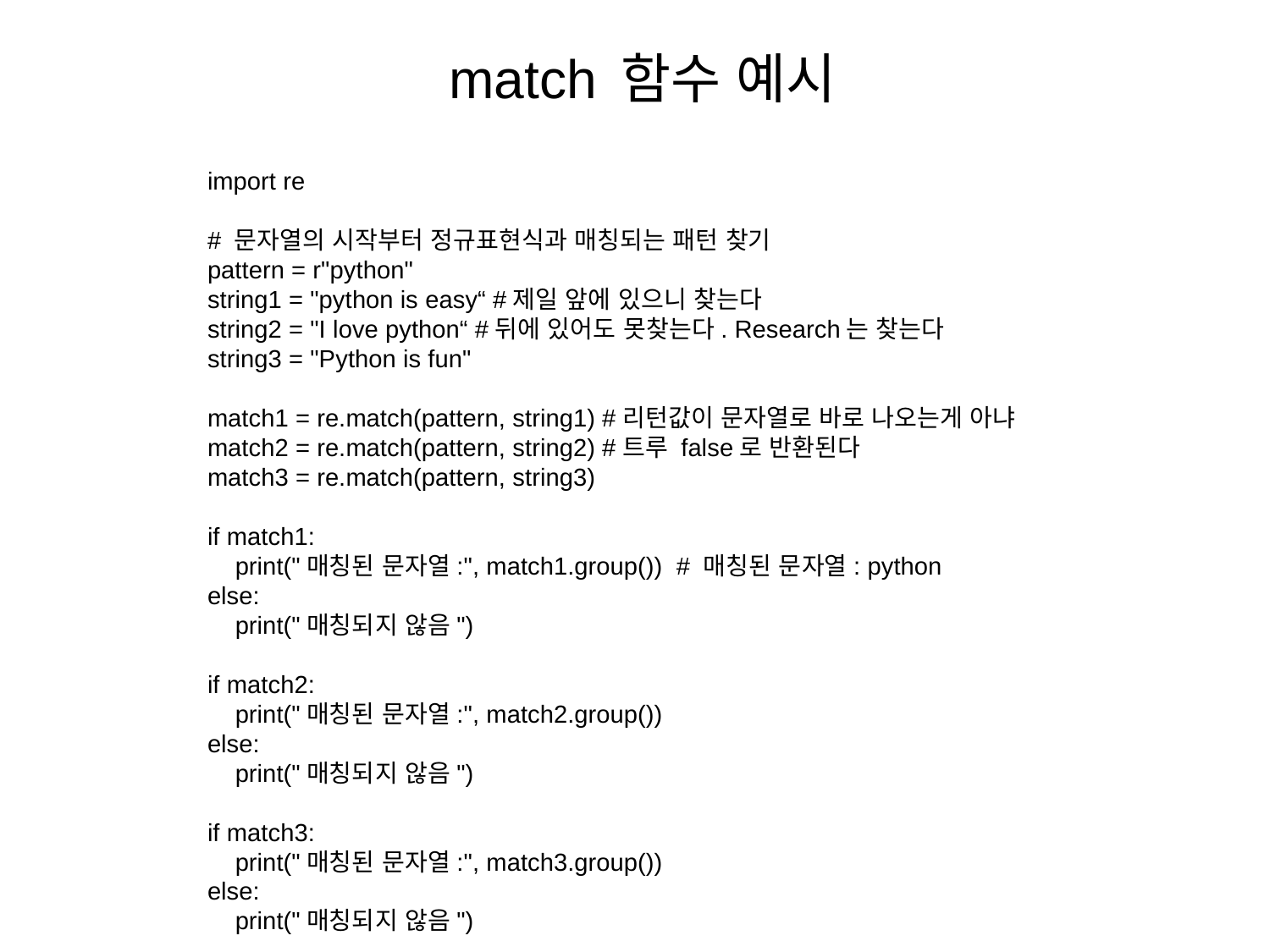

# match 함수 예시
import re

# 문자열의 시작부터 정규표현식과 매칭되는 패턴 찾기
pattern = r"python"
string1 = "python is easy“ #제일 앞에 있으니 찾는다
string2 = "I love python“ #뒤에 있어도 못찾는다. Research는 찾는다
string3 = "Python is fun"

match1 = re.match(pattern, string1) #리턴값이 문자열로 바로 나오는게 아냐
match2 = re.match(pattern, string2) #트루 false로 반환된다
match3 = re.match(pattern, string3)

if match1:
    print("매칭된 문자열:", match1.group())  # 매칭된 문자열: python
else:
    print("매칭되지 않음")

if match2:
    print("매칭된 문자열:", match2.group())
else:
    print("매칭되지 않음")

if match3:
    print("매칭된 문자열:", match3.group())
else:
    print("매칭되지 않음")